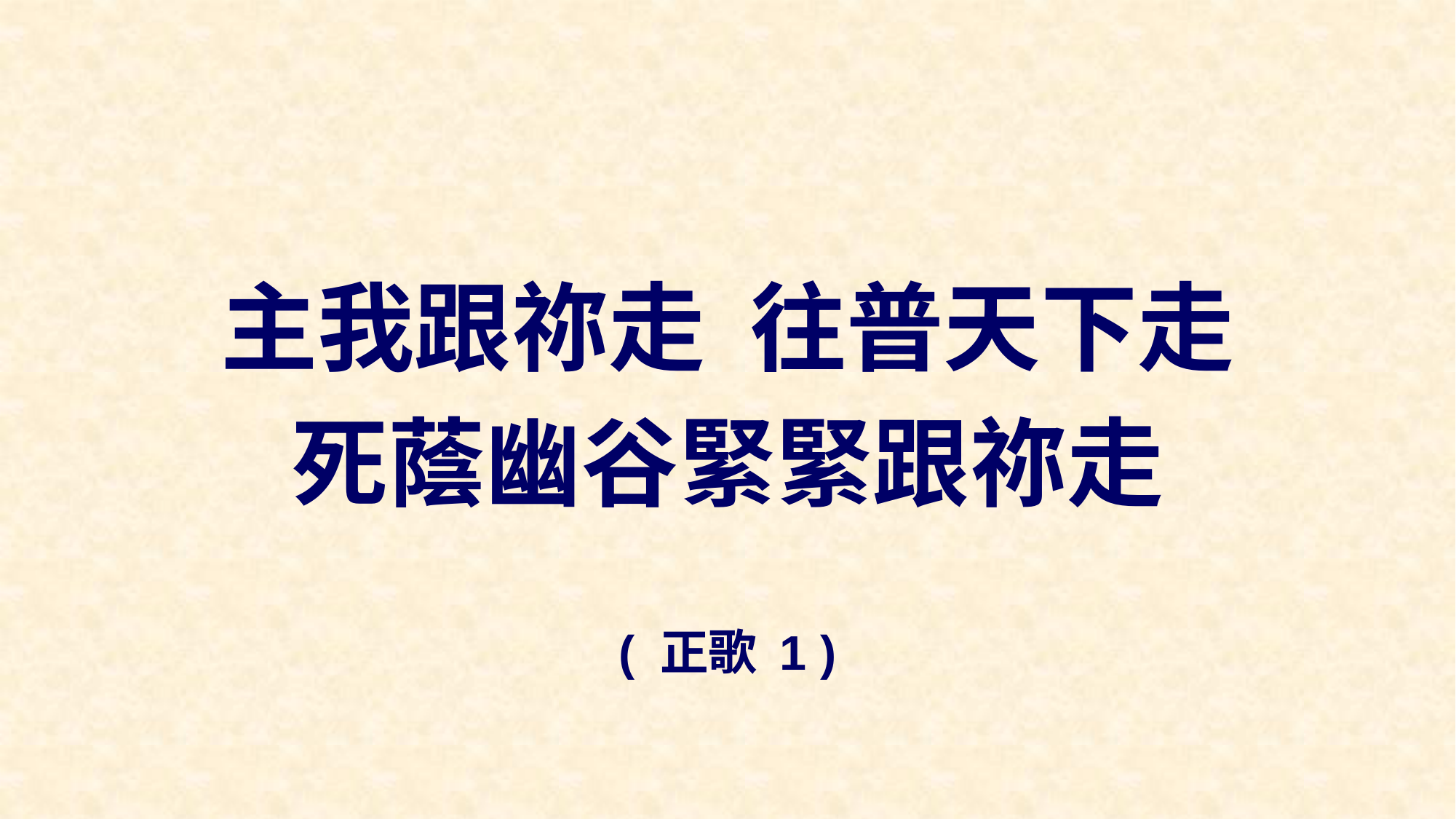

主我跟祢走  往普天下走
死蔭幽谷緊緊跟祢走
( 正歌 1 )